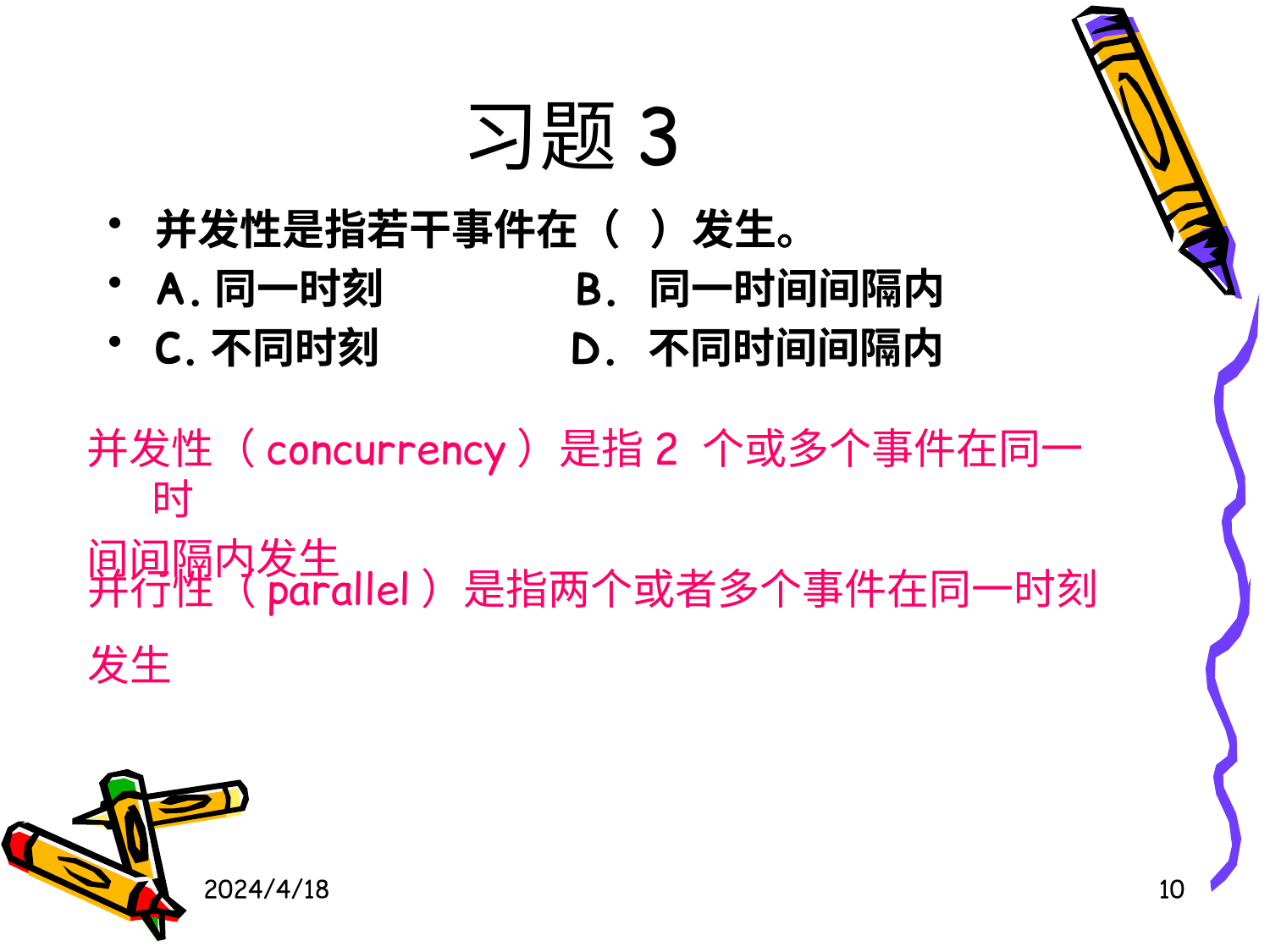

# 习题3
并发性是指若干事件在（   ）发生。
A.同一时刻                   B. 同一时间间隔内
C.不同时刻                   D. 不同时间间隔内
 并发性（concurrency）是指2 个或多个事件在同一时
 间间隔内发生
并行性（parallel）是指两个或者多个事件在同一时刻
发生
2024/4/18
10